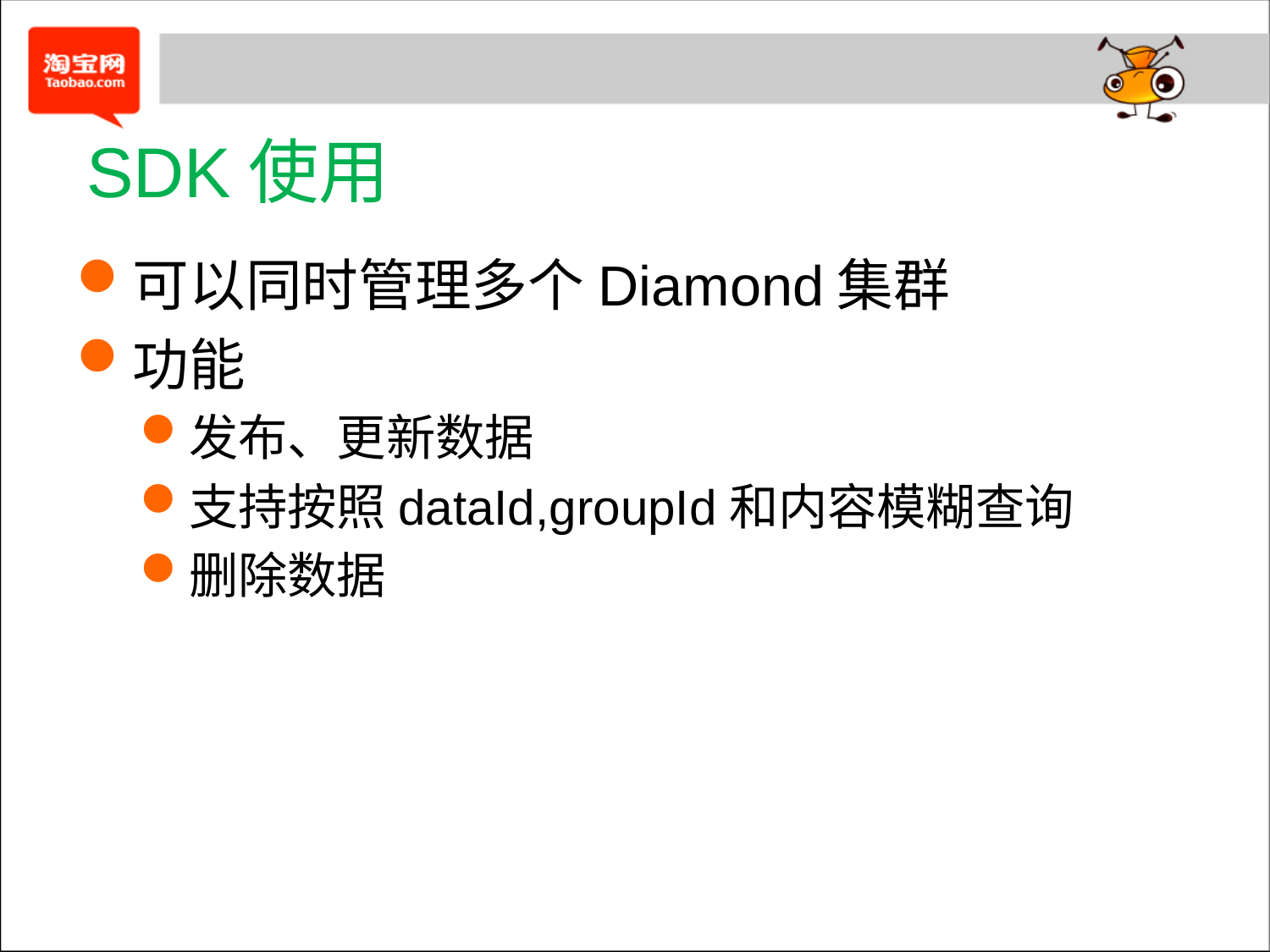

# SDK使用
可以同时管理多个Diamond集群
功能
发布、更新数据
支持按照dataId,groupId和内容模糊查询
删除数据